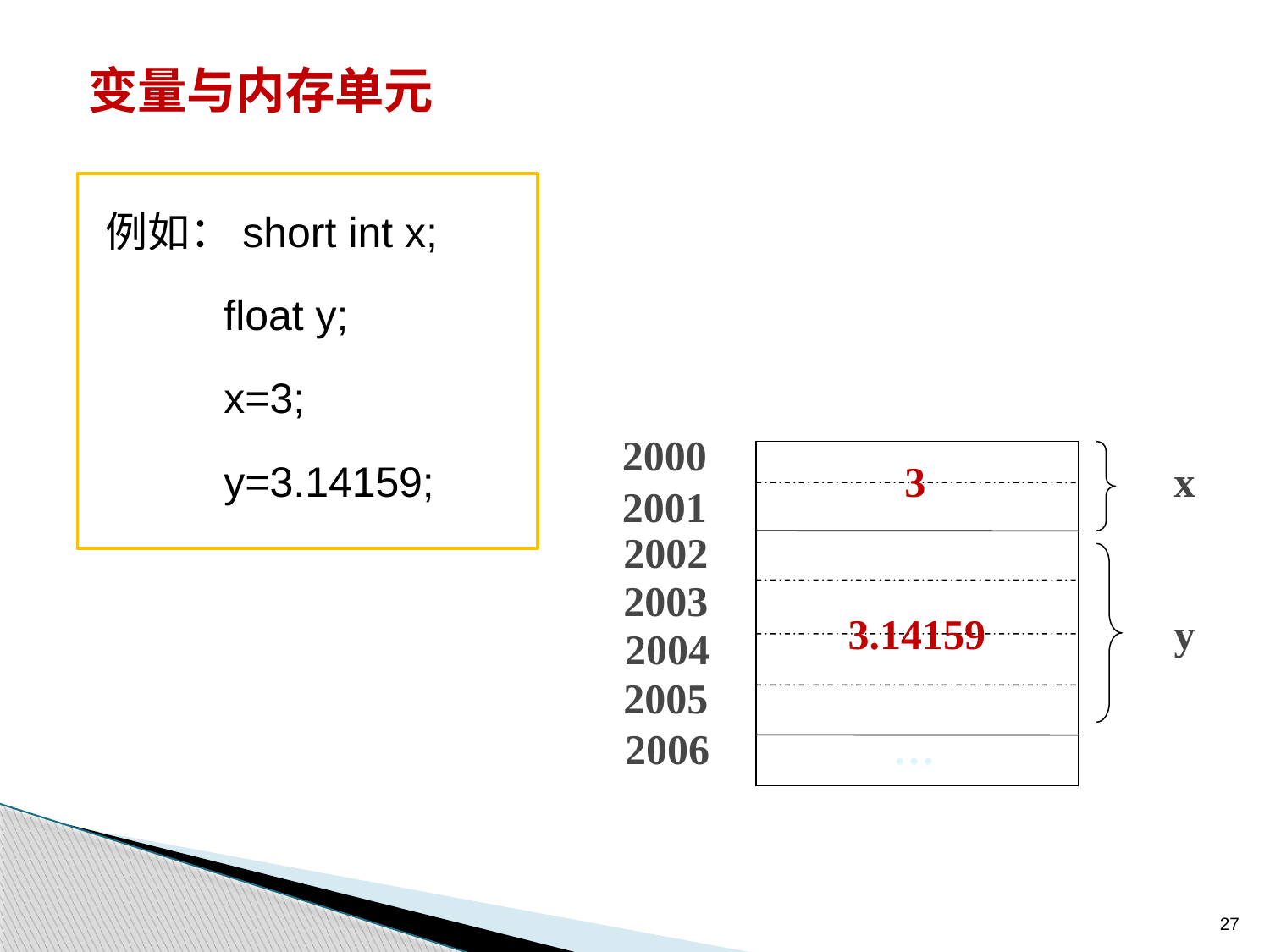

变量与内存单元
例如：short int x;
          float y;
          x=3;
          y=3.14159;
2000

3
x
2001

2002

2003

y
3.14159
2004

2005

2006
…

27